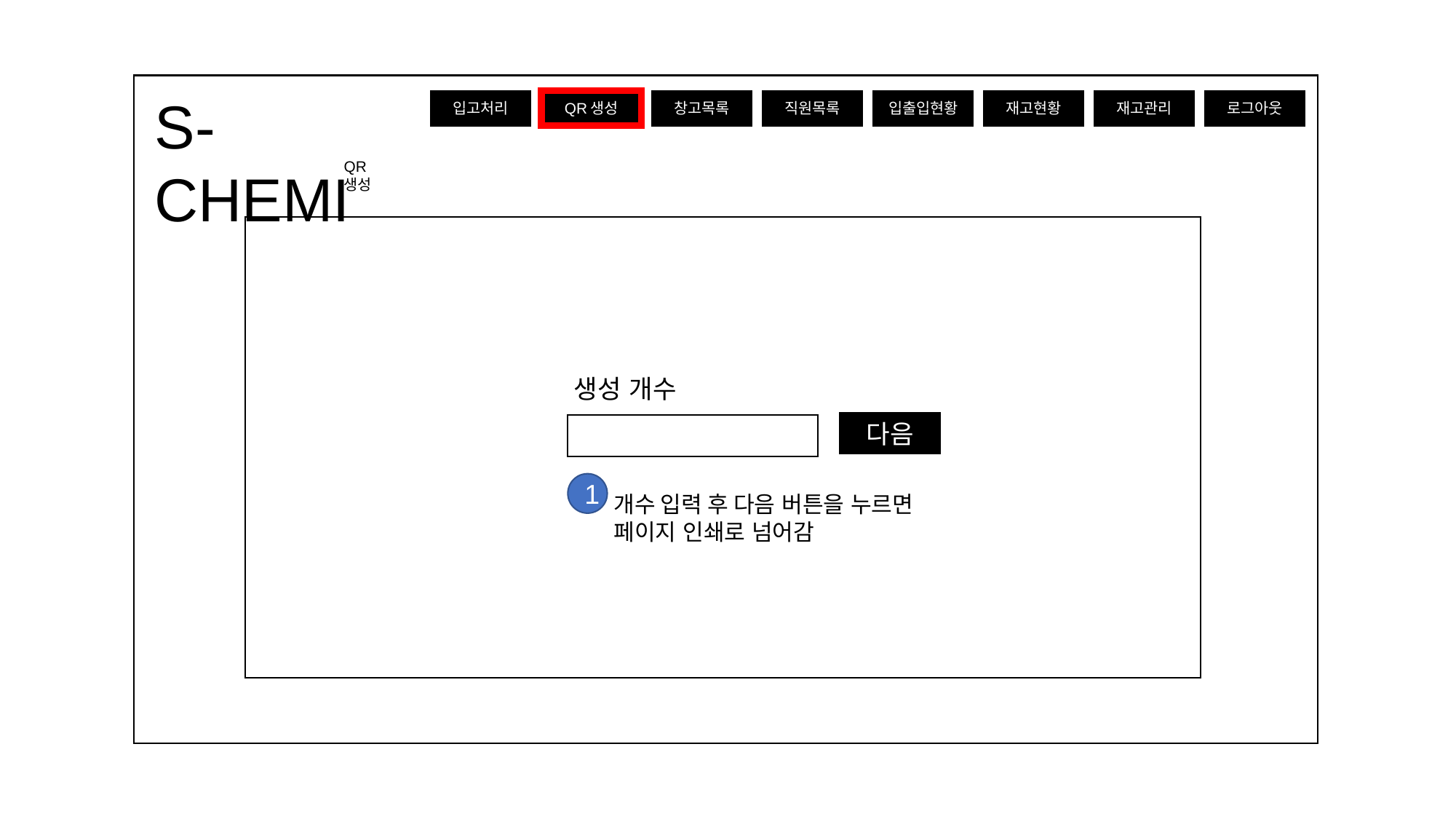

S-CHEMI
입고처리
창고목록
재고현황
로그아웃
QR생성
직원목록
입출입현황
재고관리
QR생성

생성 개수
다음

1
개수 입력 후 다음 버튼을 누르면
페이지 인쇄로 넘어감